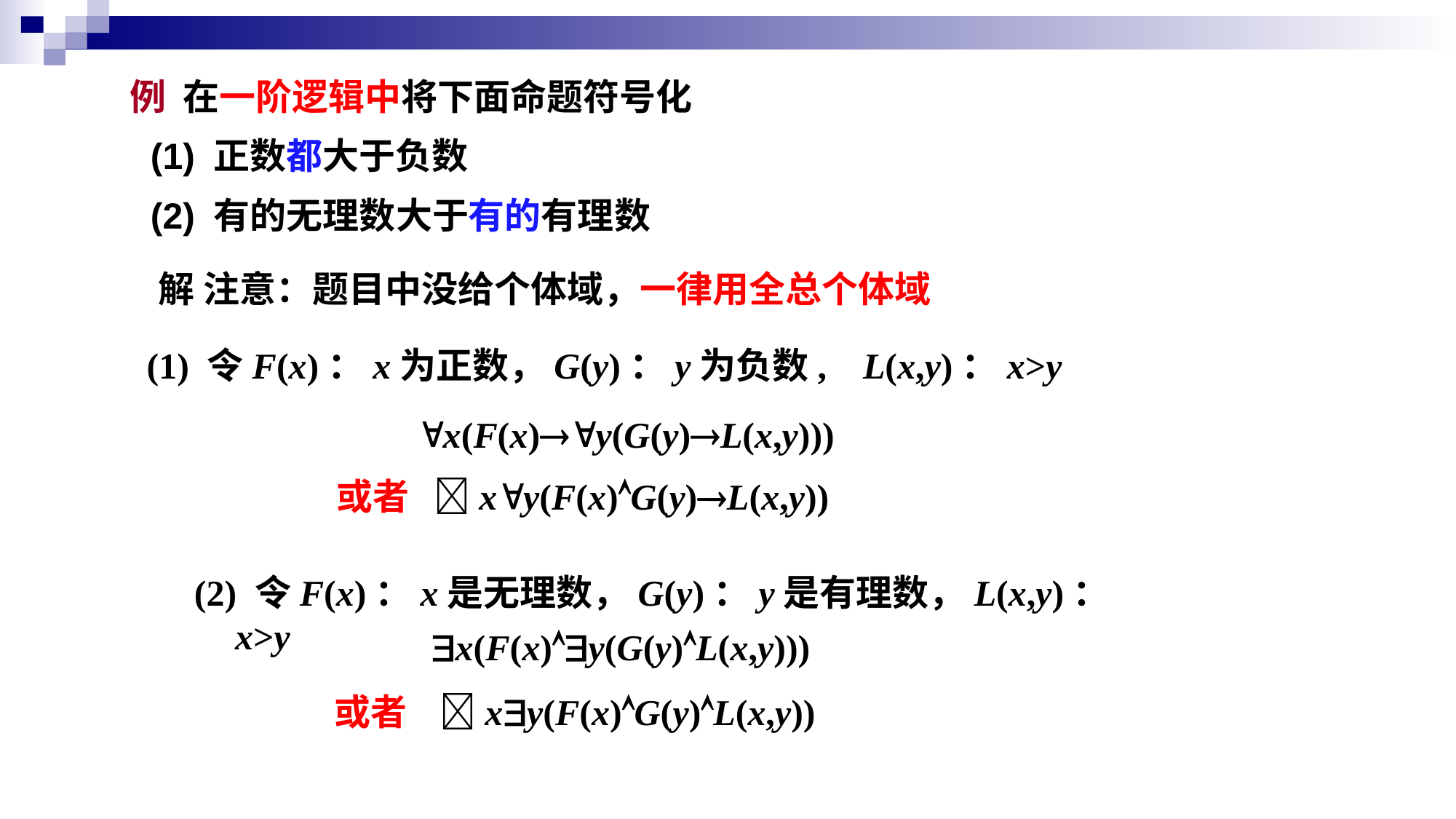

例  在一阶逻辑中将下面命题符号化
  (1) 正数都大于负数
  (2) 有的无理数大于有的有理数
解 注意：题目中没给个体域，一律用全总个体域
(1) 令F(x)：x为正数，G(y)：y为负数,    L(x,y)：x>y
∀x(F(x)→∀y(G(y)→L(x,y)))
或者   ∀x∀y(F(x)∧G(y)→L(x,y))
(2) 令F(x)：x是无理数，G(y)：y是有理数，L(x,y)：x>y
 ∃x(F(x)∧∃y(G(y)∧L(x,y)))
或者    ∃x∃y(F(x)∧G(y)∧L(x,y))